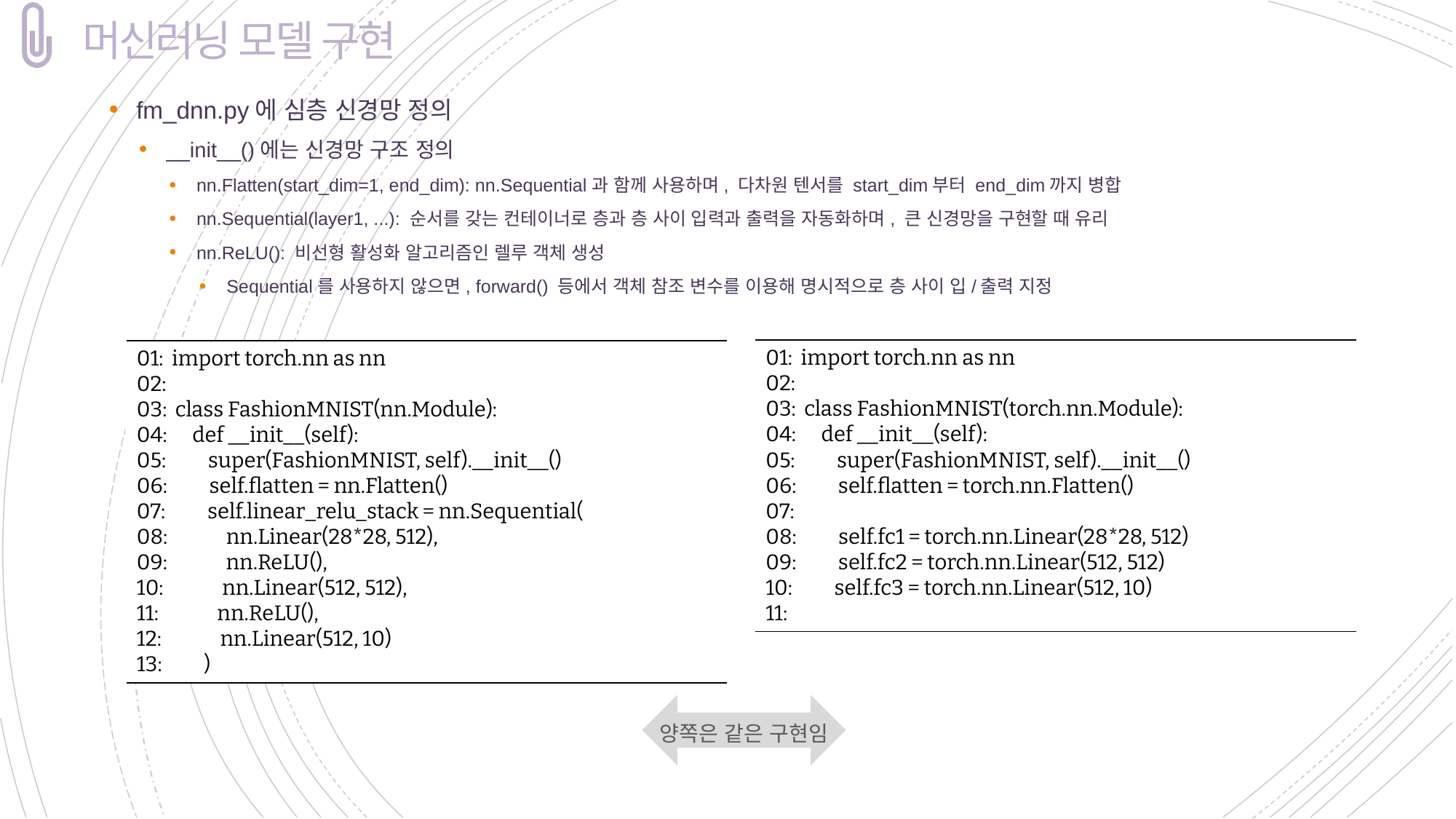

# 머신러닝 모델 구현
fm_dnn.py에 심층 신경망 정의
__init__()에는 신경망 구조 정의
nn.Flatten(start_dim=1, end_dim): nn.Sequential과 함께 사용하며, 다차원 텐서를 start_dim부터 end_dim까지 병합
nn.Sequential(layer1, ...): 순서를 갖는 컨테이너로 층과 층 사이 입력과 출력을 자동화하며, 큰 신경망을 구현할 때 유리
nn.ReLU(): 비선형 활성화 알고리즘인 렐루 객체 생성
Sequential를 사용하지 않으면, forward() 등에서 객체 참조 변수를 이용해 명시적으로 층 사이 입/출력 지정

| 01: import torch.nn as nn 02: 03: class FashionMNIST(torch.nn.Module): 04: def \_\_init\_\_(self): 05: super(FashionMNIST, self).\_\_init\_\_() 06: self.flatten = torch.nn.Flatten() 07: 08: self.fc1 = torch.nn.Linear(28\*28, 512) 09: self.fc2 = torch.nn.Linear(512, 512) 10: self.fc3 = torch.nn.Linear(512, 10) 11: |
| --- |
| 01: import torch.nn as nn 02: 03: class FashionMNIST(nn.Module): 04: def \_\_init\_\_(self): 05: super(FashionMNIST, self).\_\_init\_\_() 06: self.flatten = nn.Flatten() 07: self.linear\_relu\_stack = nn.Sequential( 08: nn.Linear(28\*28, 512), 09: nn.ReLU(), 10: nn.Linear(512, 512), 11: nn.ReLU(), 12: nn.Linear(512, 10) 13: ) |
| --- |

양쪽은 같은 구현임